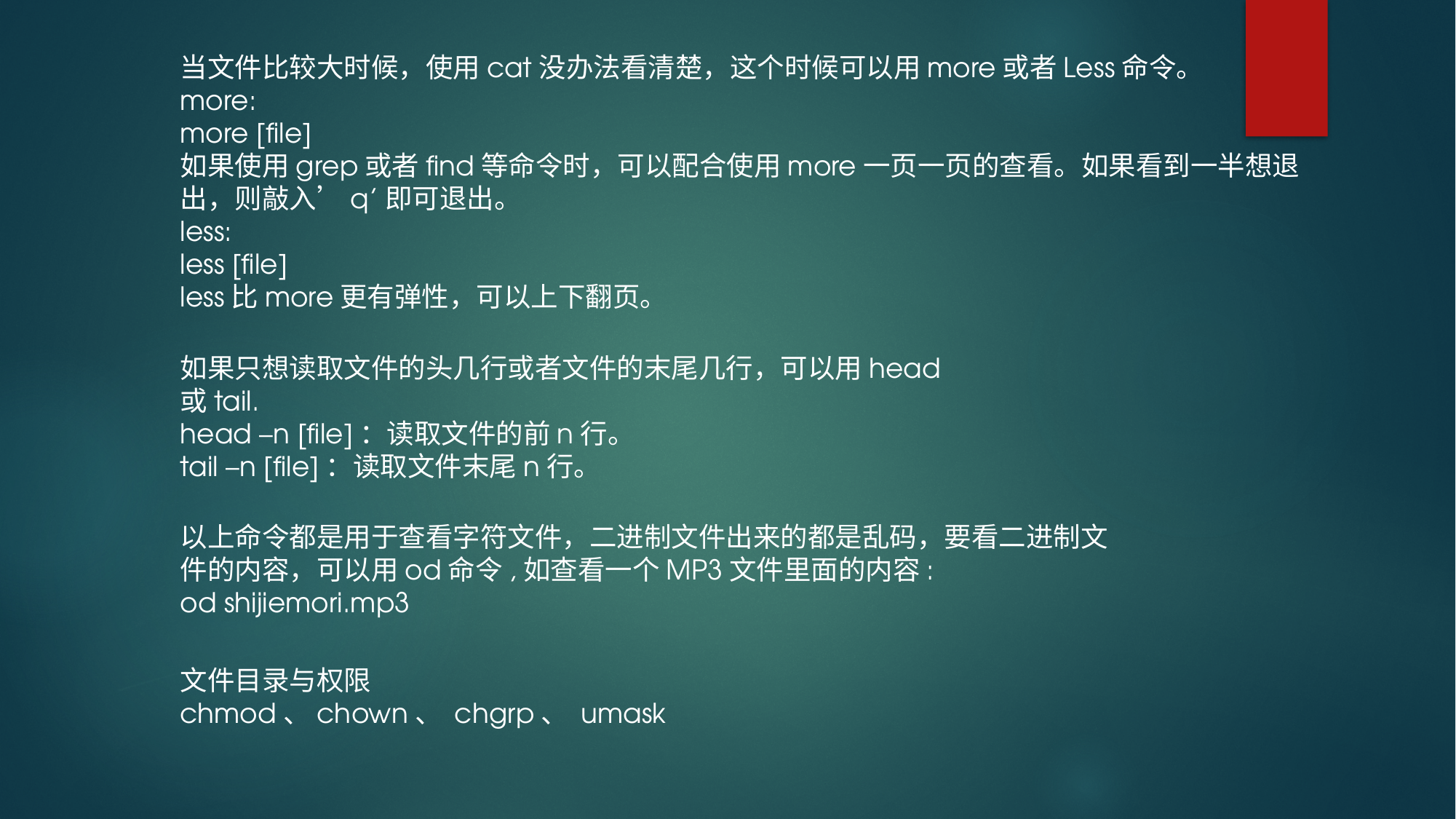

当文件比较大时候，使用cat没办法看清楚，这个时候可以用more或者Less命令。
more:
more [file]
如果使用grep或者find等命令时，可以配合使用more一页一页的查看。如果看到一半想退出，则敲入’q’即可退出。
less:
less [file]
less比more更有弹性，可以上下翻页。
如果只想读取文件的头几行或者文件的末尾几行，可以用head或tail.
head –n [file]：读取文件的前n行。
tail –n [file]：读取文件末尾n行。
以上命令都是用于查看字符文件，二进制文件出来的都是乱码，要看二进制文件的内容，可以用od命令,如查看一个MP3文件里面的内容:
od shijiemori.mp3
文件目录与权限
chmod、chown、 chgrp、 umask